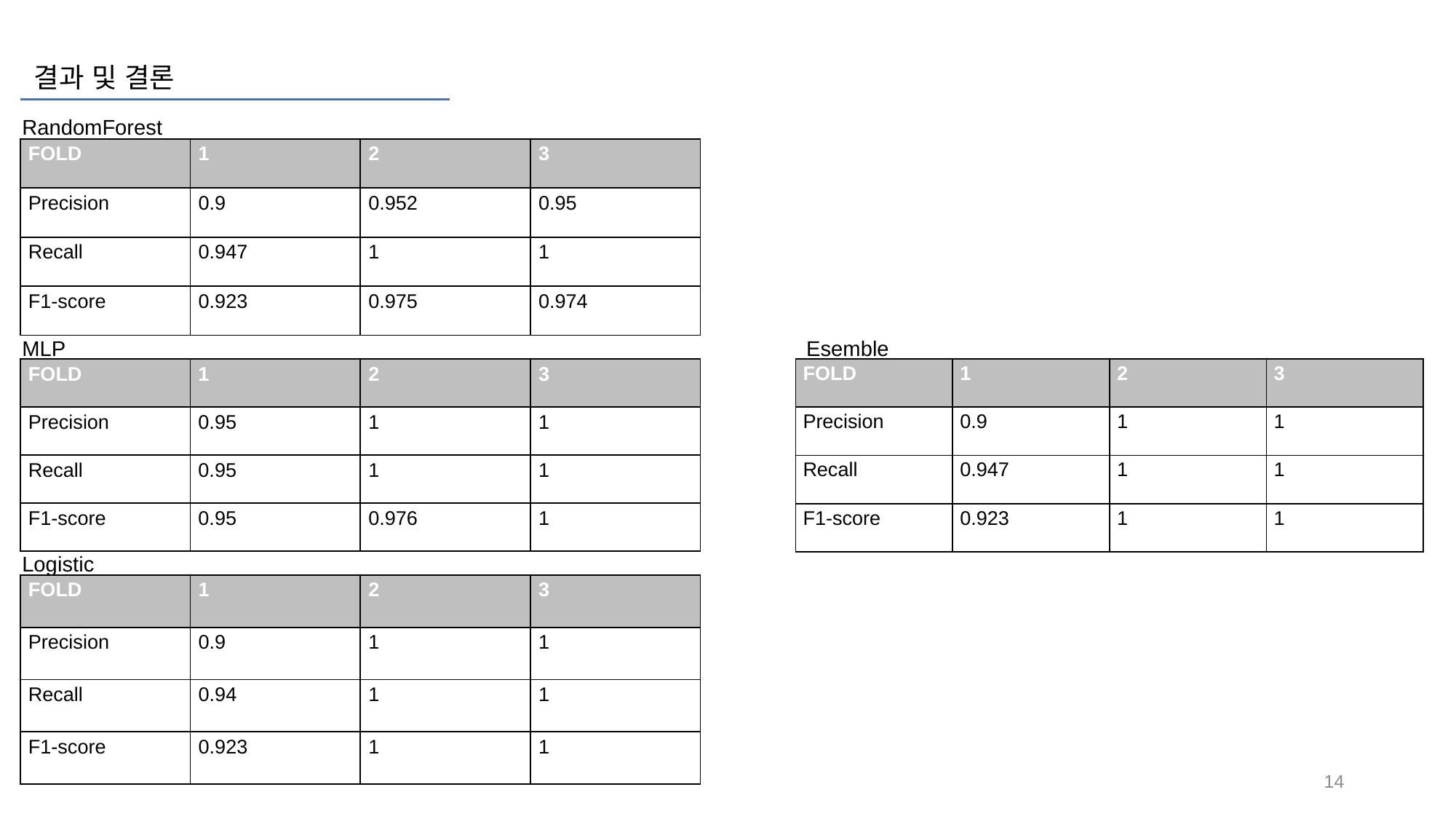

결과 및 결론
RandomForest
| FOLD | 1 | 2 | 3 |
| --- | --- | --- | --- |
| Precision | 0.9 | 0.952 | 0.95 |
| Recall | 0.947 | 1 | 1 |
| F1-score | 0.923 | 0.975 | 0.974 |
Esemble
MLP
| FOLD | 1 | 2 | 3 |
| --- | --- | --- | --- |
| Precision | 0.95 | 1 | 1 |
| Recall | 0.95 | 1 | 1 |
| F1-score | 0.95 | 0.976 | 1 |
| FOLD | 1 | 2 | 3 |
| --- | --- | --- | --- |
| Precision | 0.9 | 1 | 1 |
| Recall | 0.947 | 1 | 1 |
| F1-score | 0.923 | 1 | 1 |
Logistic
| FOLD | 1 | 2 | 3 |
| --- | --- | --- | --- |
| Precision | 0.9 | 1 | 1 |
| Recall | 0.94 | 1 | 1 |
| F1-score | 0.923 | 1 | 1 |
14